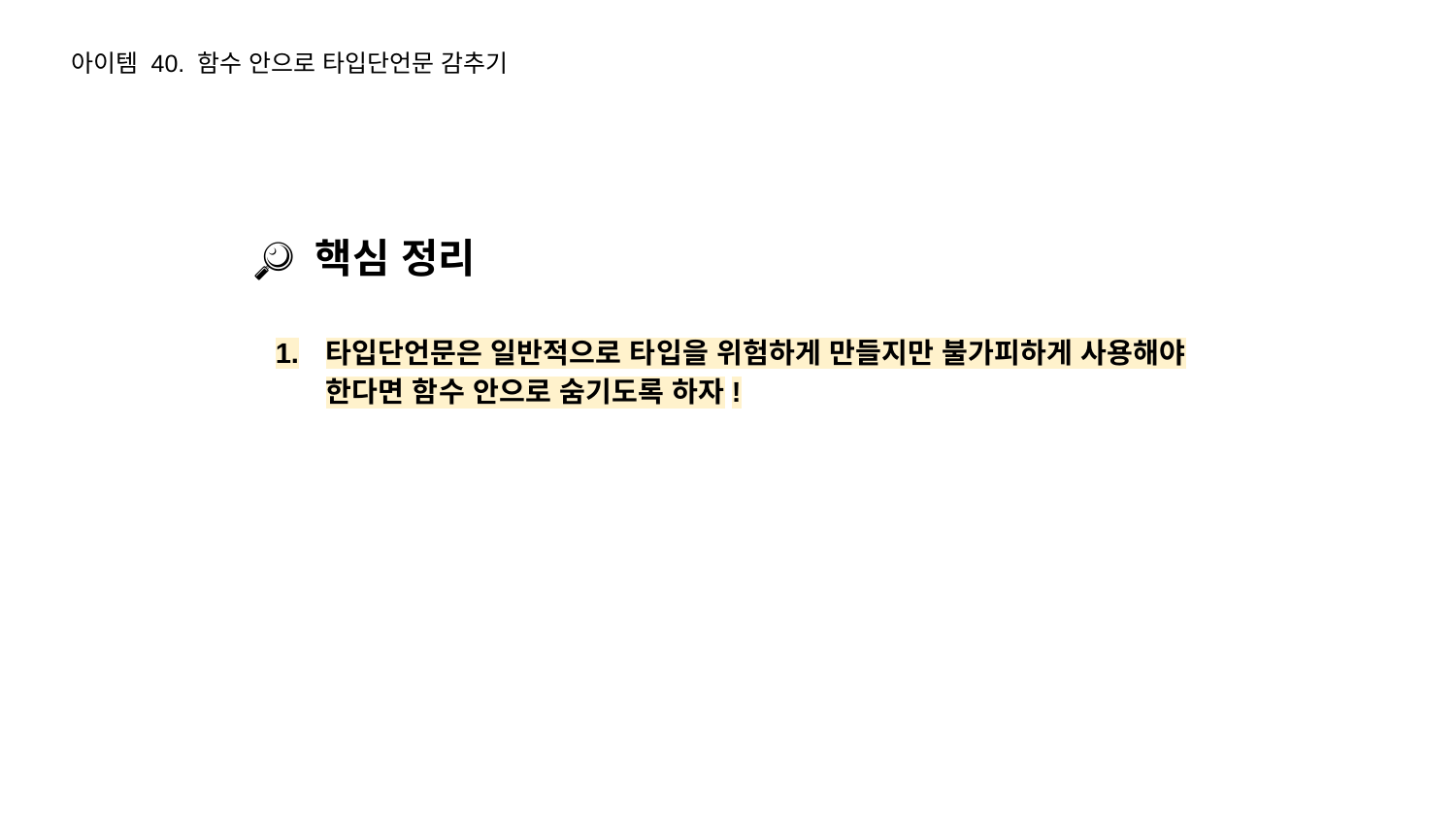

아이템 40. 함수 안으로 타입단언문 감추기
🔎 핵심 정리

타입단언문은 일반적으로 타입을 위험하게 만들지만 불가피하게 사용해야 한다면 함수 안으로 숨기도록 하자!